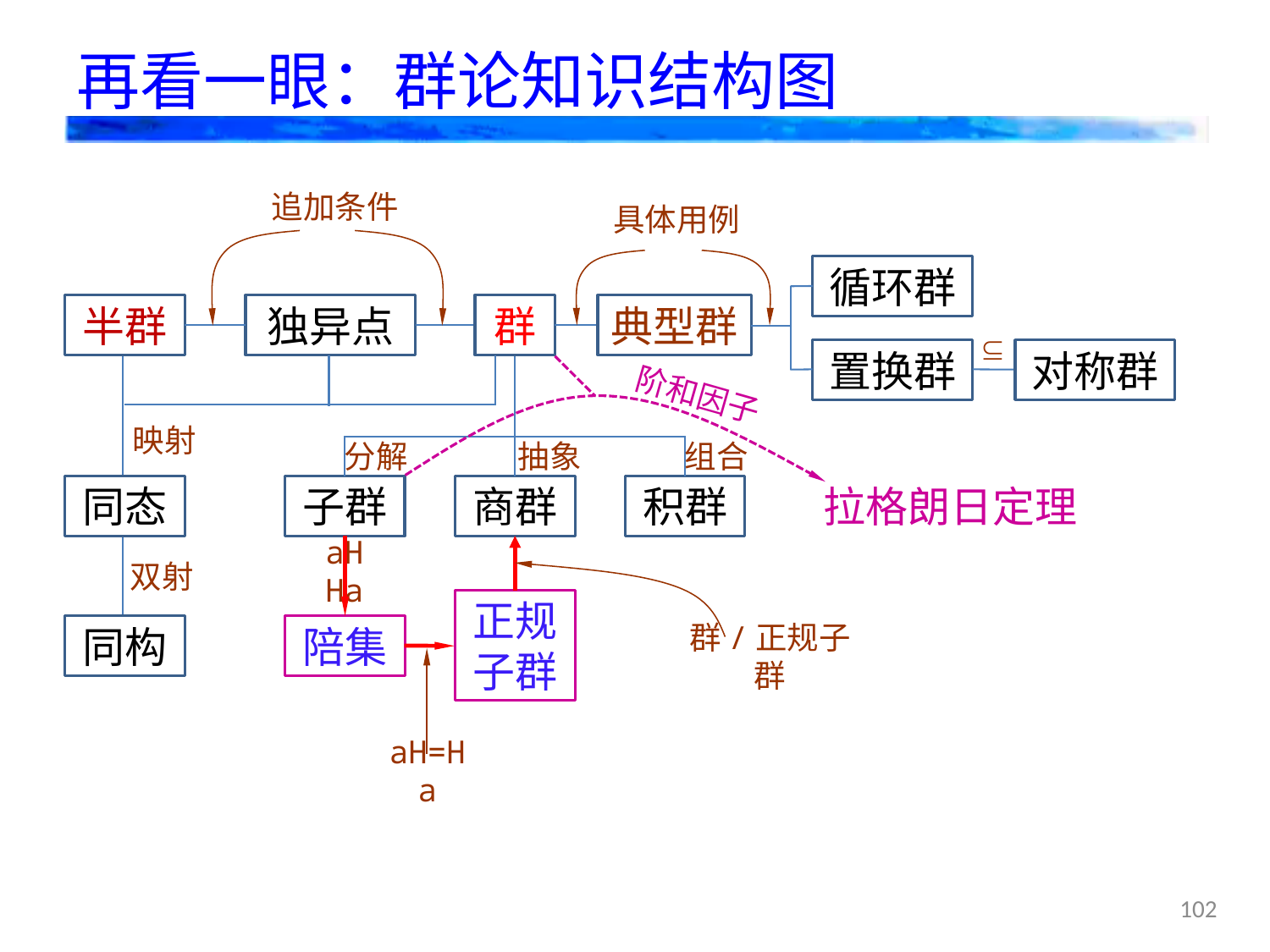

# 再看一眼：群论知识结构图
追加条件

具体用例

循环群
典型群
置换群
半群
独异点
群
⊆
对称群
同态
映射
分解
抽象
组合
子群
商群
积群

拉格朗日定理
阶和因子
双射
同构
aH Ha
陪集

群/正规子群
正规子群
aH=Ha
102